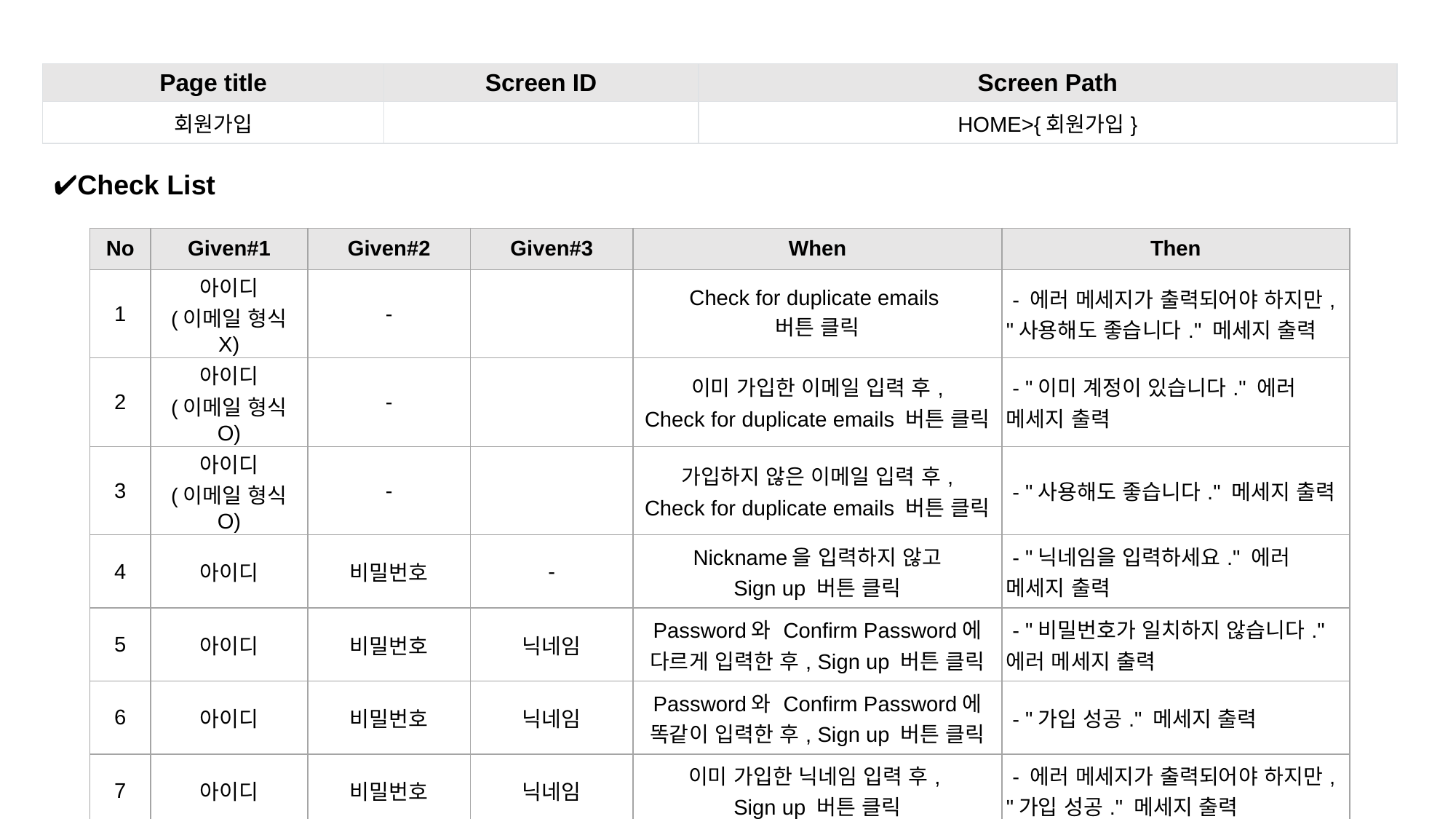

| Page title | Screen ID | Screen Path |
| --- | --- | --- |
| 회원가입 |  | HOME>{회원가입} |
✔Check List

| No | Given#1 | Given#2 | Given#3 | When | Then |
| --- | --- | --- | --- | --- | --- |
| 1 | 아이디 (이메일 형식 X) | - |  | Check for duplicate emails 버튼 클릭 | - 에러 메세지가 출력되어야 하지만, "사용해도 좋습니다." 메세지 출력 |
| 2 | 아이디 (이메일 형식 O) | - |  | 이미 가입한 이메일 입력 후, Check for duplicate emails 버튼 클릭 | - "이미 계정이 있습니다." 에러 메세지 출력 |
| 3 | 아이디 (이메일 형식 O) | - |  | 가입하지 않은 이메일 입력 후, Check for duplicate emails 버튼 클릭 | - "사용해도 좋습니다." 메세지 출력 |
| 4 | 아이디 | 비밀번호 | - | Nickname을 입력하지 않고 Sign up 버튼 클릭 | - "닉네임을 입력하세요." 에러 메세지 출력 |
| 5 | 아이디 | 비밀번호 | 닉네임 | Password와 Confirm Password에 다르게 입력한 후, Sign up 버튼 클릭 | - "비밀번호가 일치하지 않습니다." 에러 메세지 출력 |
| 6 | 아이디 | 비밀번호 | 닉네임 | Password와 Confirm Password에 똑같이 입력한 후, Sign up 버튼 클릭 | - "가입 성공." 메세지 출력 |
| 7 | 아이디 | 비밀번호 | 닉네임 | 이미 가입한 닉네임 입력 후, Sign up 버튼 클릭 | - 에러 메세지가 출력되어야 하지만, "가입 성공." 메세지 출력 |